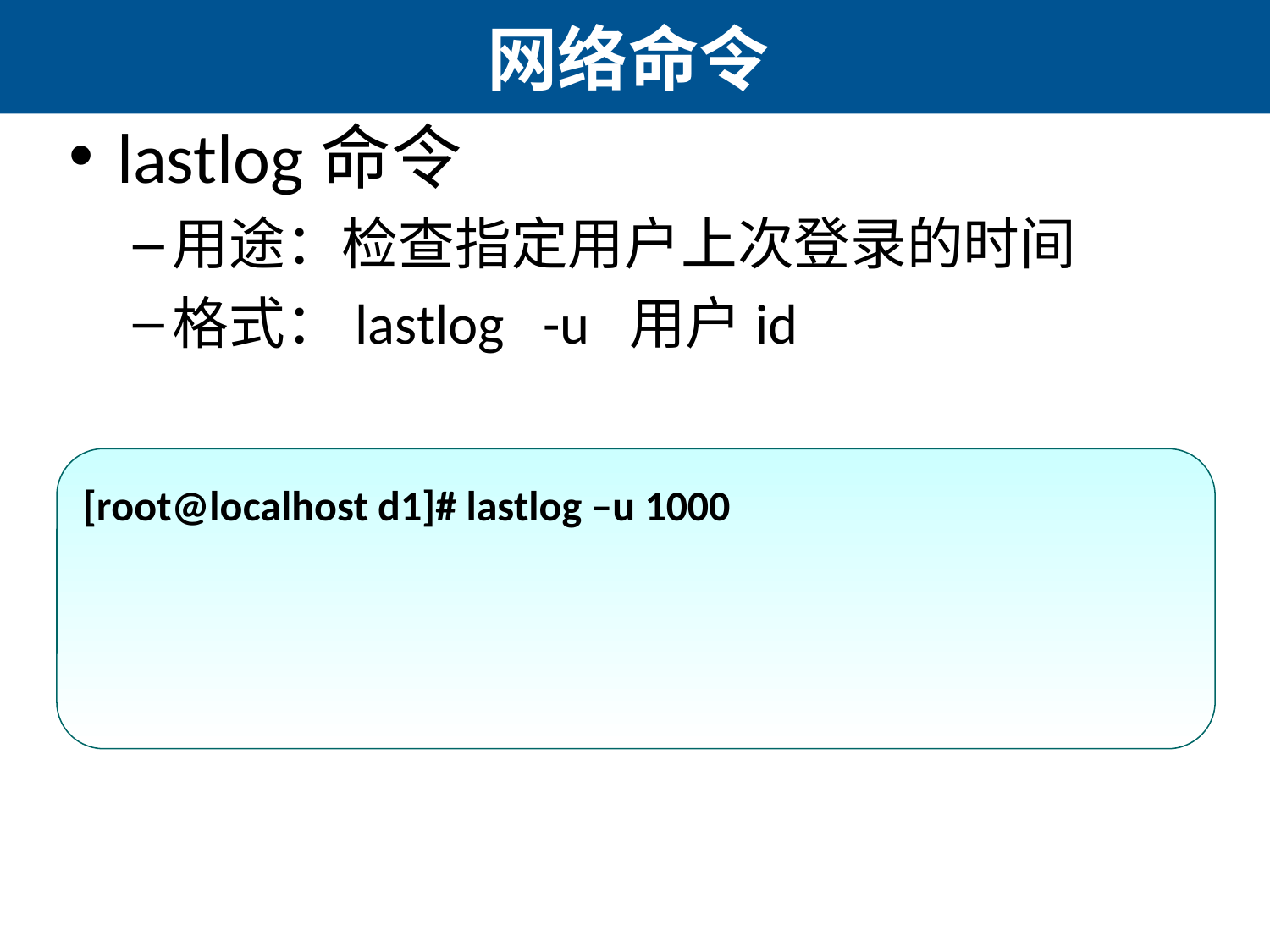

# 网络命令
lastlog命令
用途：检查指定用户上次登录的时间
格式：lastlog   -u  用户id
[root@localhost d1]# lastlog –u 1000